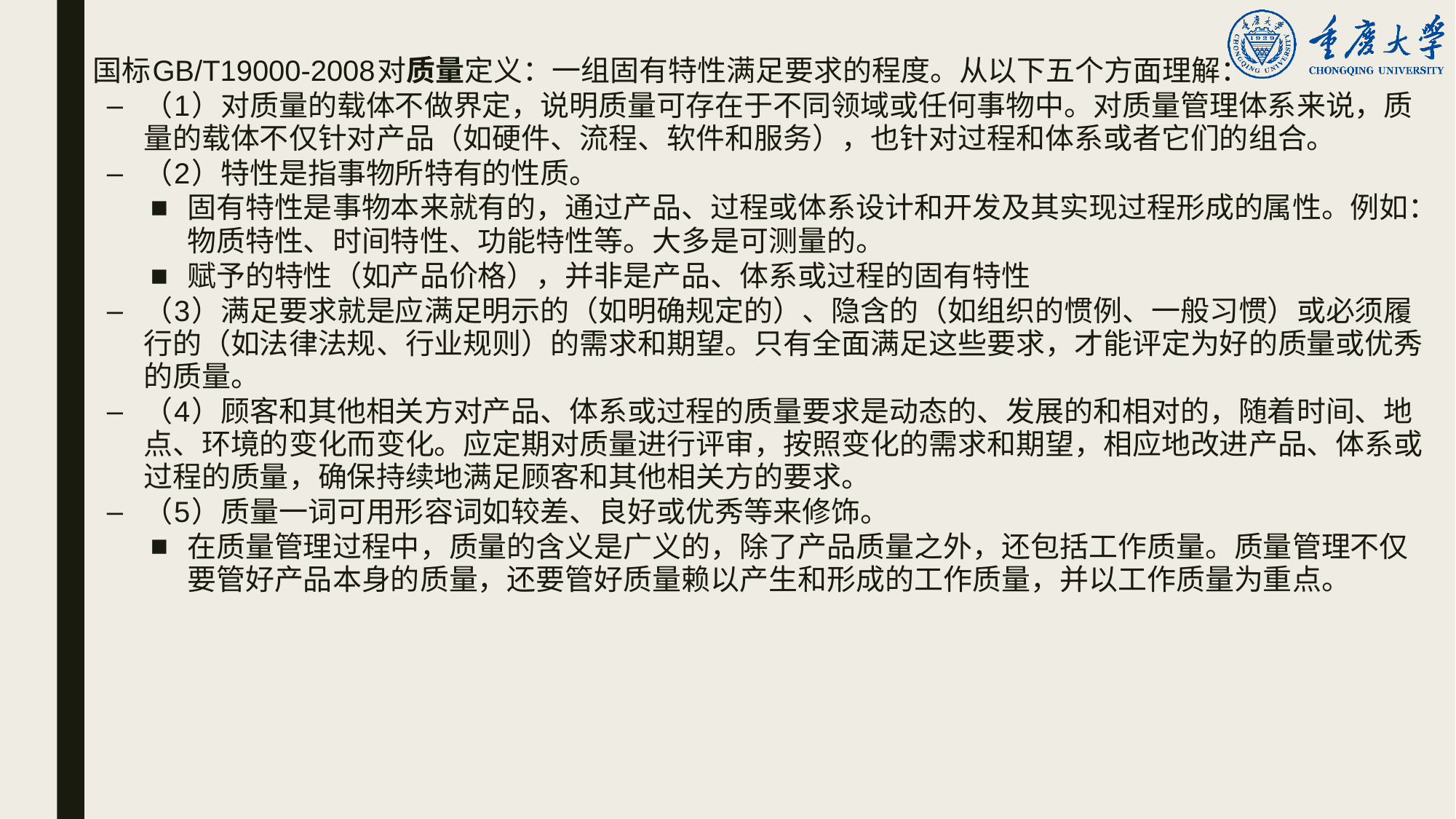

国标GB/T19000-2008对质量定义：一组固有特性满足要求的程度。从以下五个方面理解：
（1）对质量的载体不做界定，说明质量可存在于不同领域或任何事物中。对质量管理体系来说，质量的载体不仅针对产品（如硬件、流程、软件和服务），也针对过程和体系或者它们的组合。
（2）特性是指事物所特有的性质。
固有特性是事物本来就有的，通过产品、过程或体系设计和开发及其实现过程形成的属性。例如：物质特性、时间特性、功能特性等。大多是可测量的。
赋予的特性（如产品价格），并非是产品、体系或过程的固有特性
（3）满足要求就是应满足明示的（如明确规定的）、隐含的（如组织的惯例、一般习惯）或必须履行的（如法律法规、行业规则）的需求和期望。只有全面满足这些要求，才能评定为好的质量或优秀的质量。
（4）顾客和其他相关方对产品、体系或过程的质量要求是动态的、发展的和相对的，随着时间、地点、环境的变化而变化。应定期对质量进行评审，按照变化的需求和期望，相应地改进产品、体系或过程的质量，确保持续地满足顾客和其他相关方的要求。
（5）质量一词可用形容词如较差、良好或优秀等来修饰。
在质量管理过程中，质量的含义是广义的，除了产品质量之外，还包括工作质量。质量管理不仅要管好产品本身的质量，还要管好质量赖以产生和形成的工作质量，并以工作质量为重点。